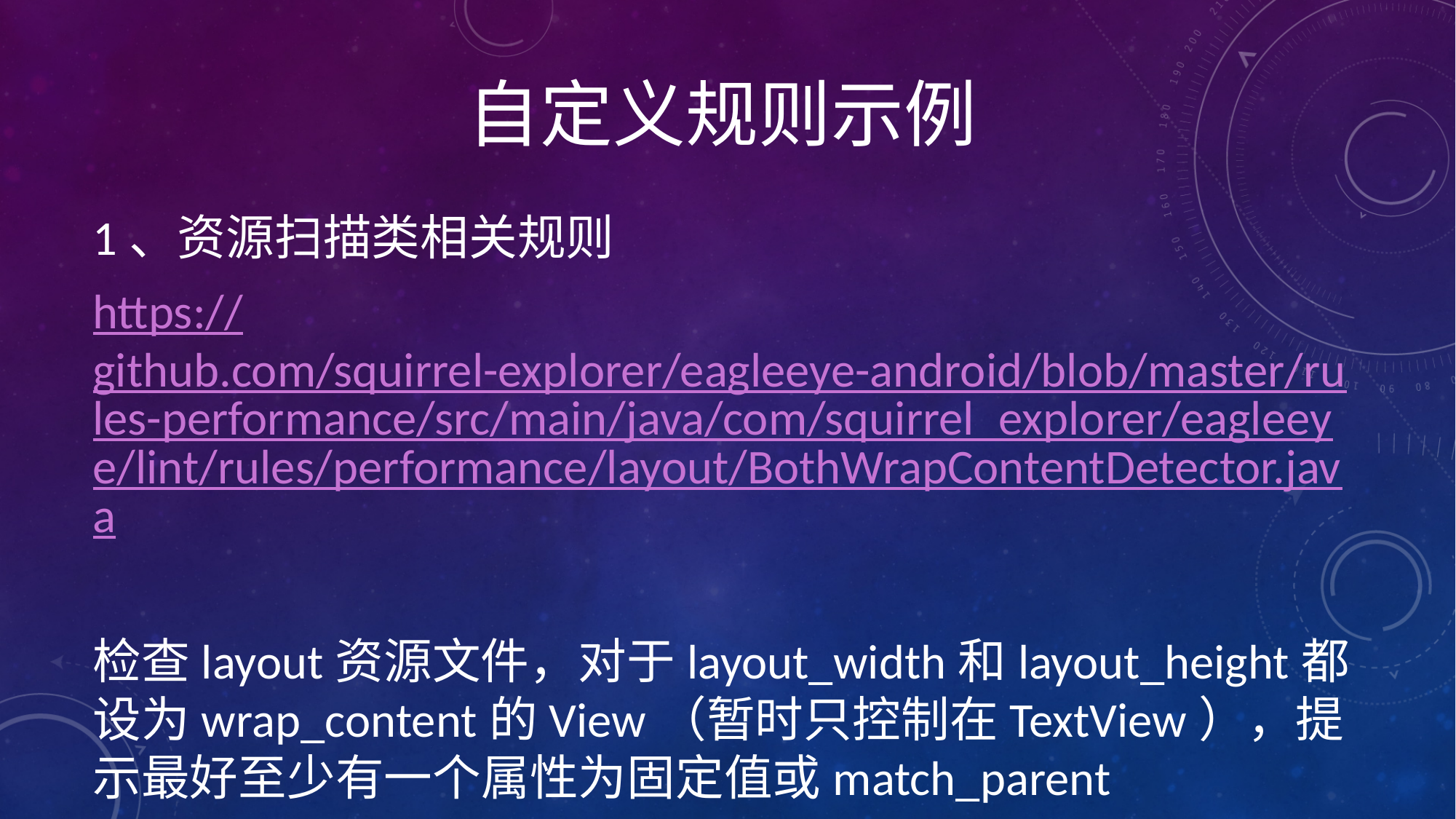

# 自定义规则示例
1、资源扫描类相关规则
https://github.com/squirrel-explorer/eagleeye-android/blob/master/rules-performance/src/main/java/com/squirrel_explorer/eagleeye/lint/rules/performance/layout/BothWrapContentDetector.java

检查layout资源文件，对于layout_width和layout_height都设为wrap_content的View（暂时只控制在TextView），提示最好至少有一个属性为固定值或match_parent